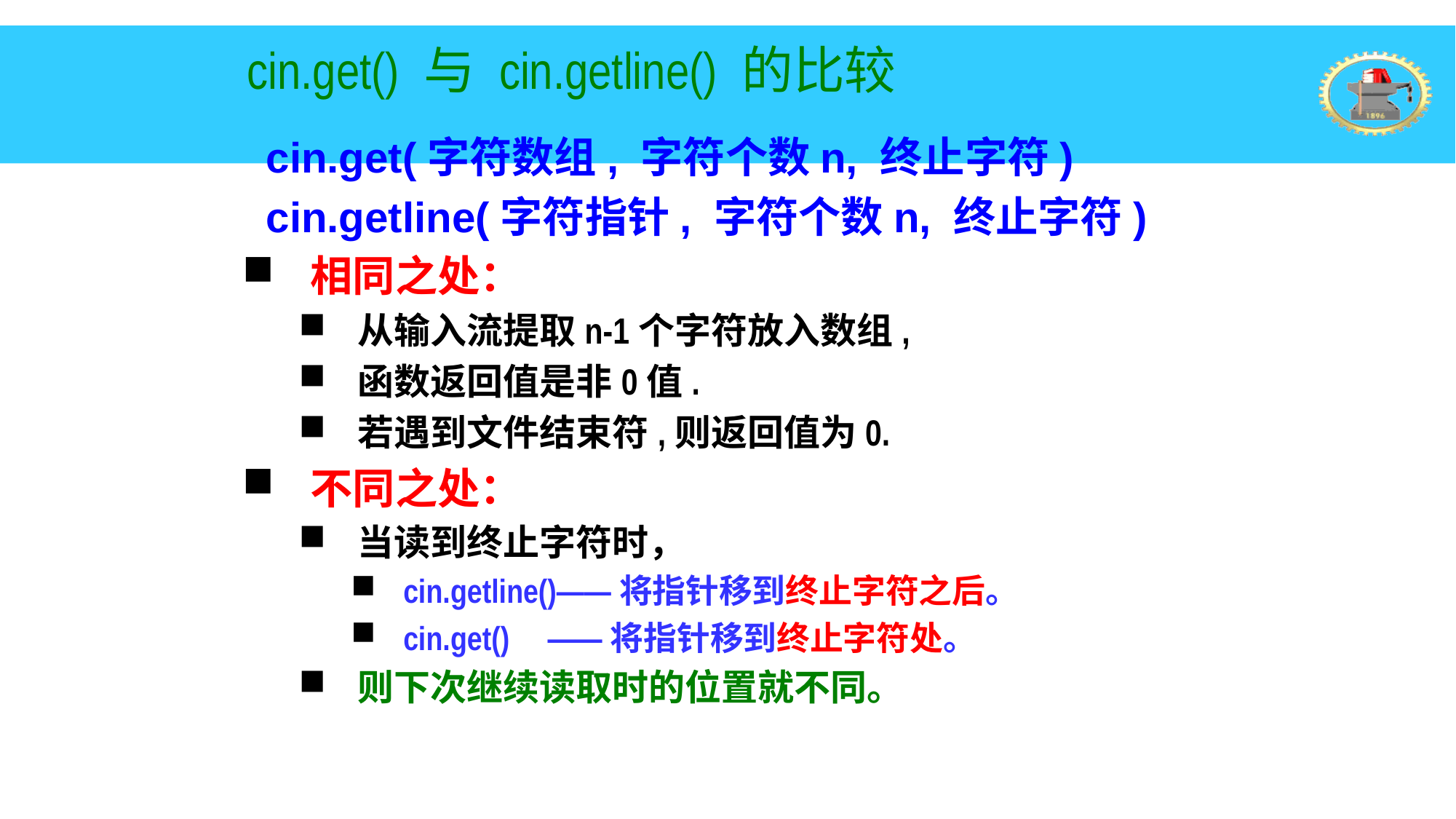

# cin.get() 与 cin.getline() 的比较
  cin.get(字符数组, 字符个数n, 终止字符)
  cin.getline(字符指针, 字符个数n, 终止字符)
相同之处：
从输入流提取n-1个字符放入数组,
函数返回值是非0值.
若遇到文件结束符,则返回值为0.
不同之处：
当读到终止字符时，
cin.getline()——将指针移到终止字符之后。
cin.get()     ——将指针移到终止字符处。
则下次继续读取时的位置就不同。